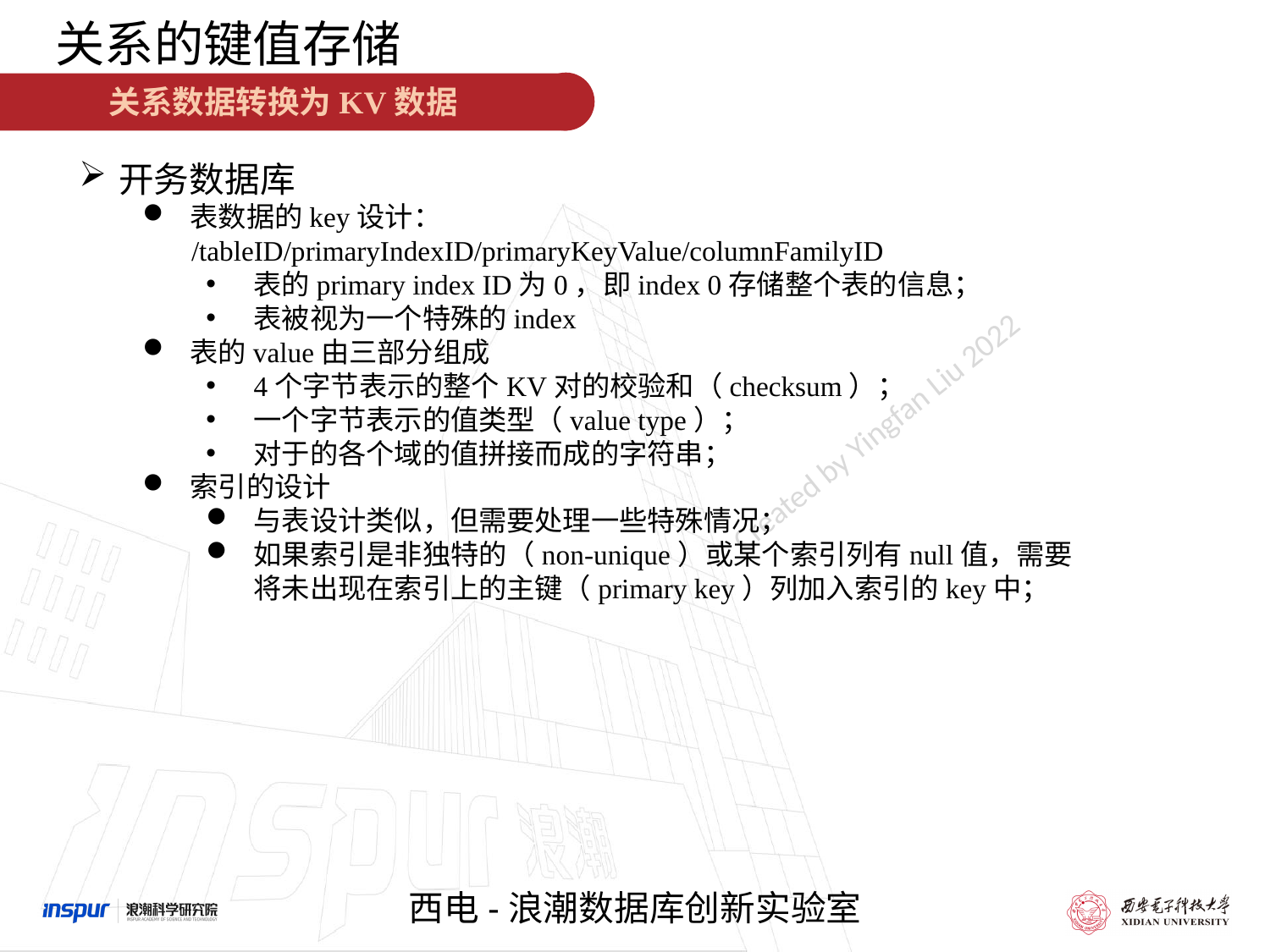

关系的键值存储

关系数据转换为KV数据
开务数据库
表数据的key设计：
       /tableID/primaryIndexID/primaryKeyValue/columnFamilyID
表的primary index ID为0，即index 0存储整个表的信息；
表被视为一个特殊的index
表的value由三部分组成
4个字节表示的整个KV对的校验和（checksum）；
一个字节表示的值类型（value type）；
对于的各个域的值拼接而成的字符串；
索引的设计
与表设计类似，但需要处理一些特殊情况；
如果索引是非独特的（non-unique）或某个索引列有null值，需要将未出现在索引上的主键（primary key）列加入索引的key中；